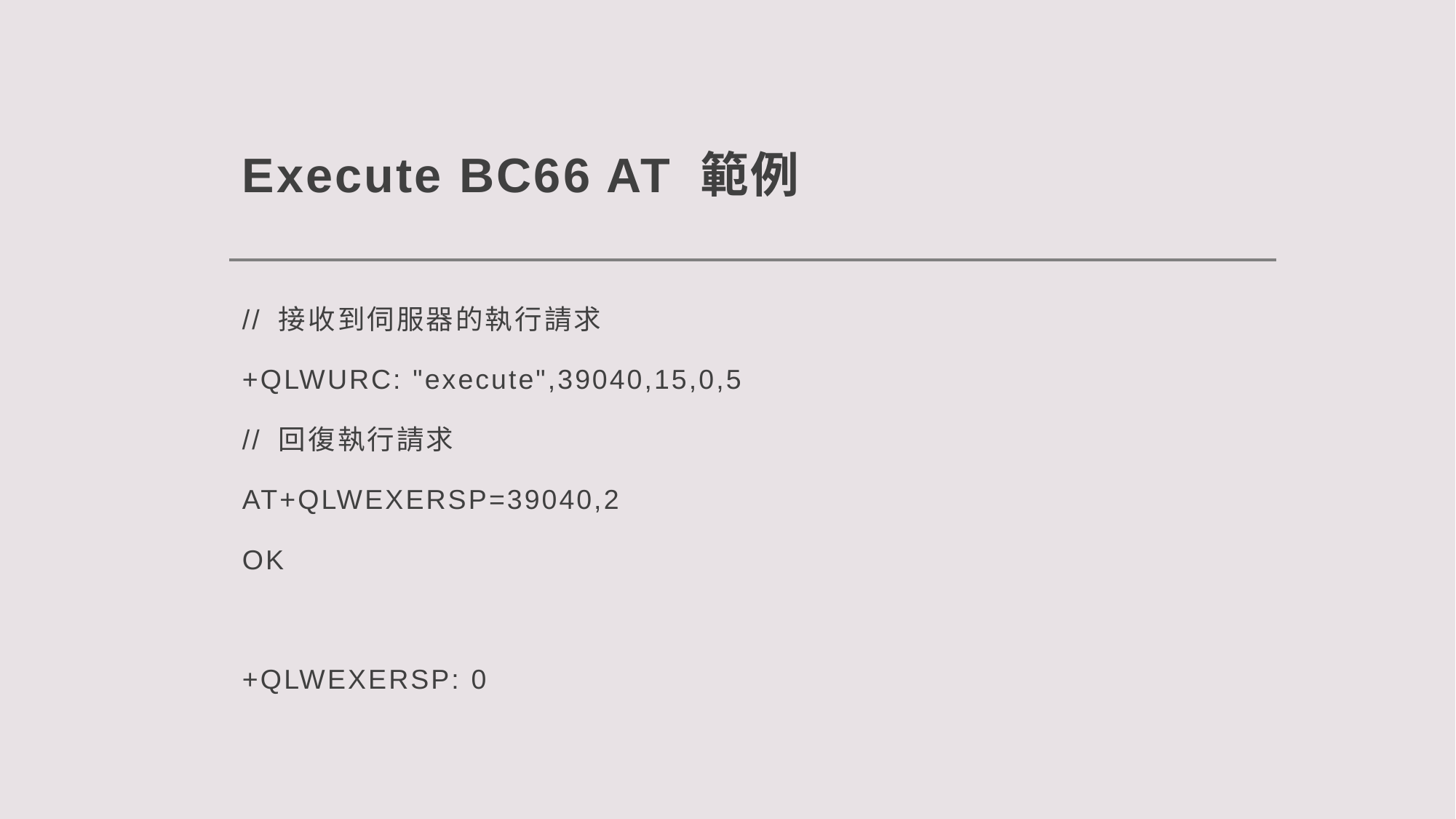

# Execute BC66 AT 範例
// 接收到伺服器的執行請求
+QLWURC: "execute",39040,15,0,5
// 回復執行請求
AT+QLWEXERSP=39040,2
OK

+QLWEXERSP: 0